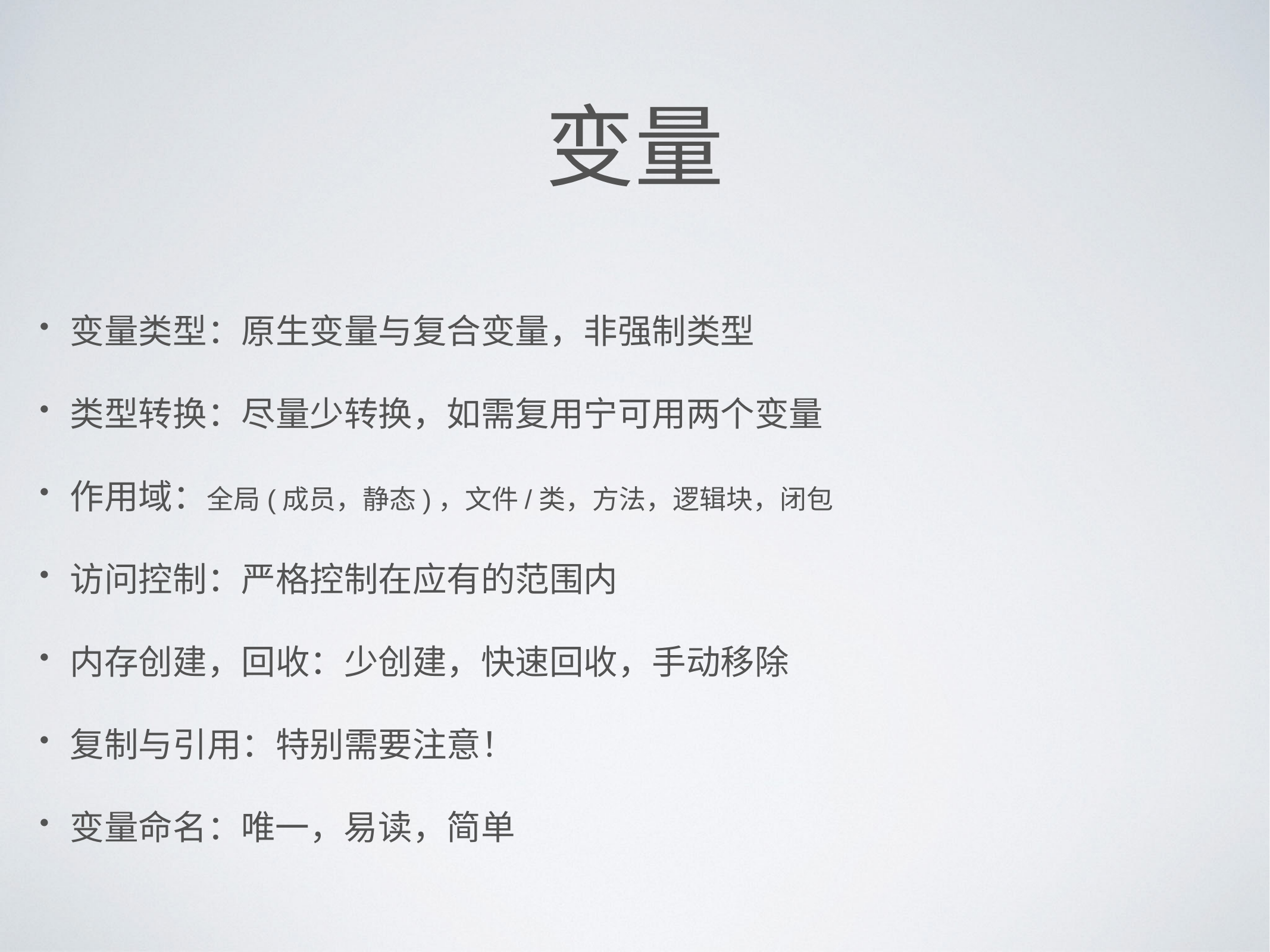

# 变量
变量类型：原生变量与复合变量，非强制类型
类型转换：尽量少转换，如需复用宁可用两个变量
作用域：全局(成员，静态)，文件/类，方法，逻辑块，闭包
访问控制：严格控制在应有的范围内
内存创建，回收：少创建，快速回收，手动移除
复制与引用：特别需要注意！
变量命名：唯一，易读，简单